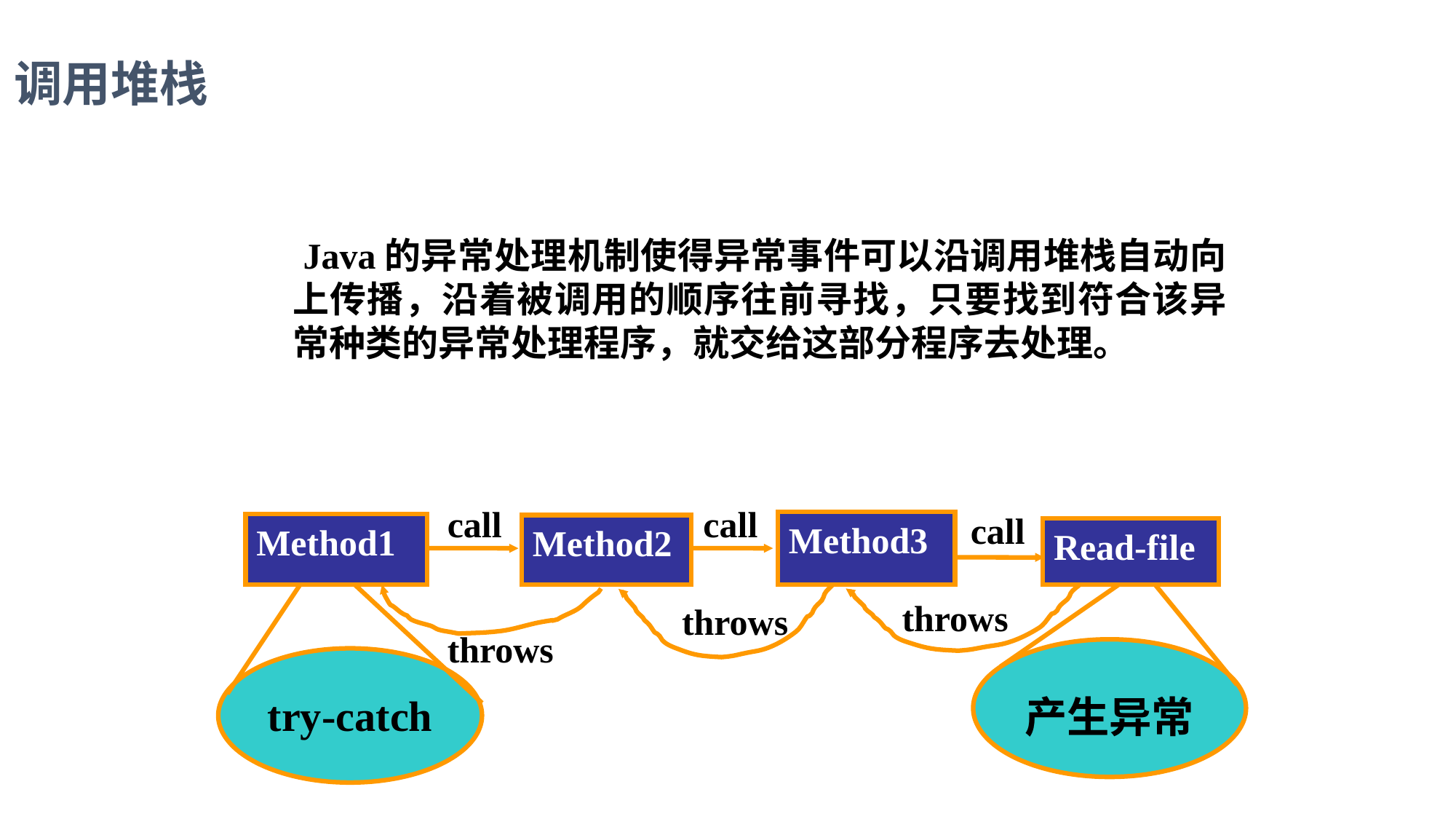

调用堆栈
 Java的异常处理机制使得异常事件可以沿调用堆栈自动向上传播，沿着被调用的顺序往前寻找，只要找到符合该异常种类的异常处理程序，就交给这部分程序去处理。
call
call
call
Method3

Method1

Method2

Read-file

throws
throws
throws
产生异常
try-catch